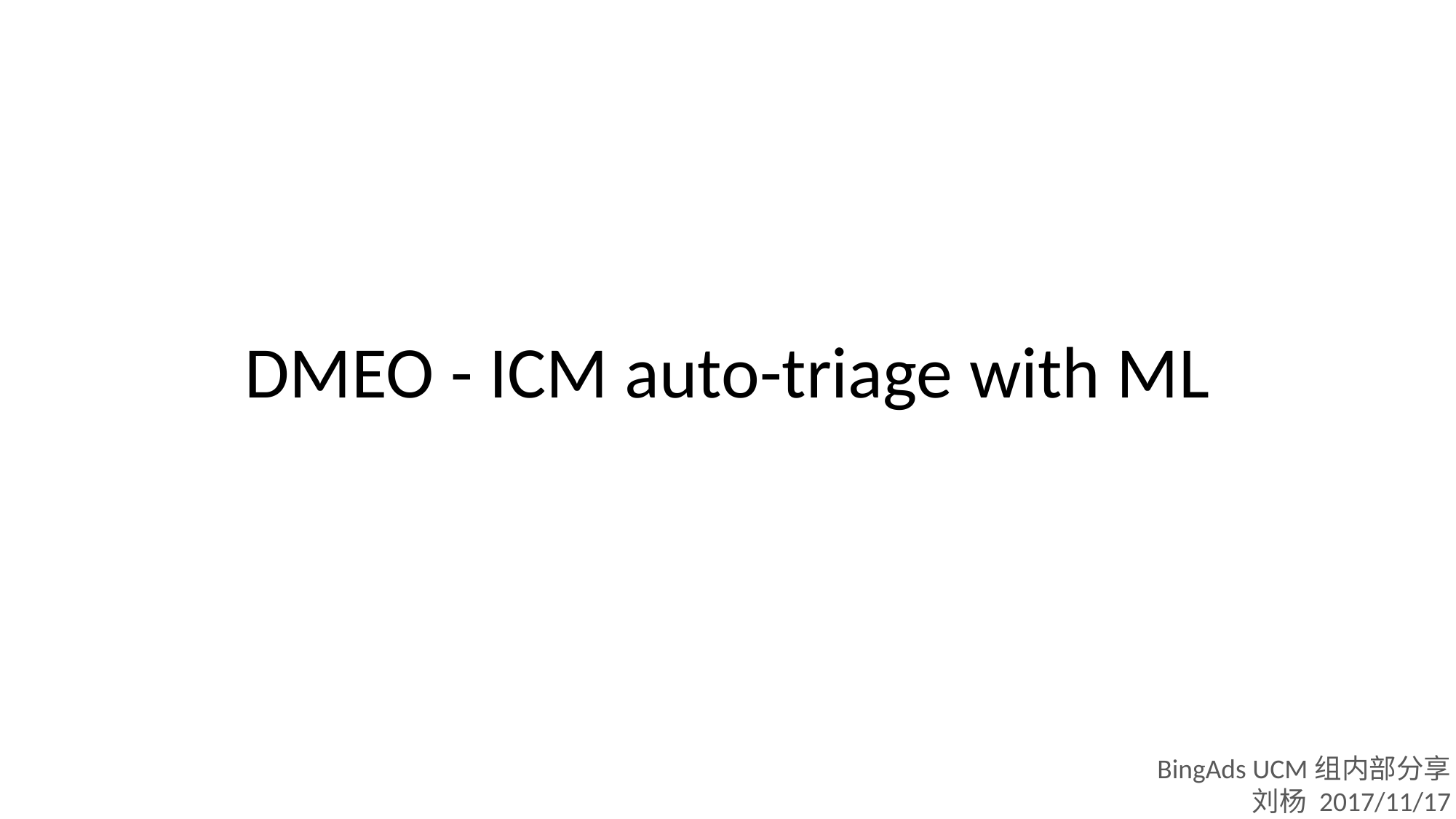

# DMEO - ICM auto-triage with ML

BingAds UCM组内部分享
刘杨 2017/11/17